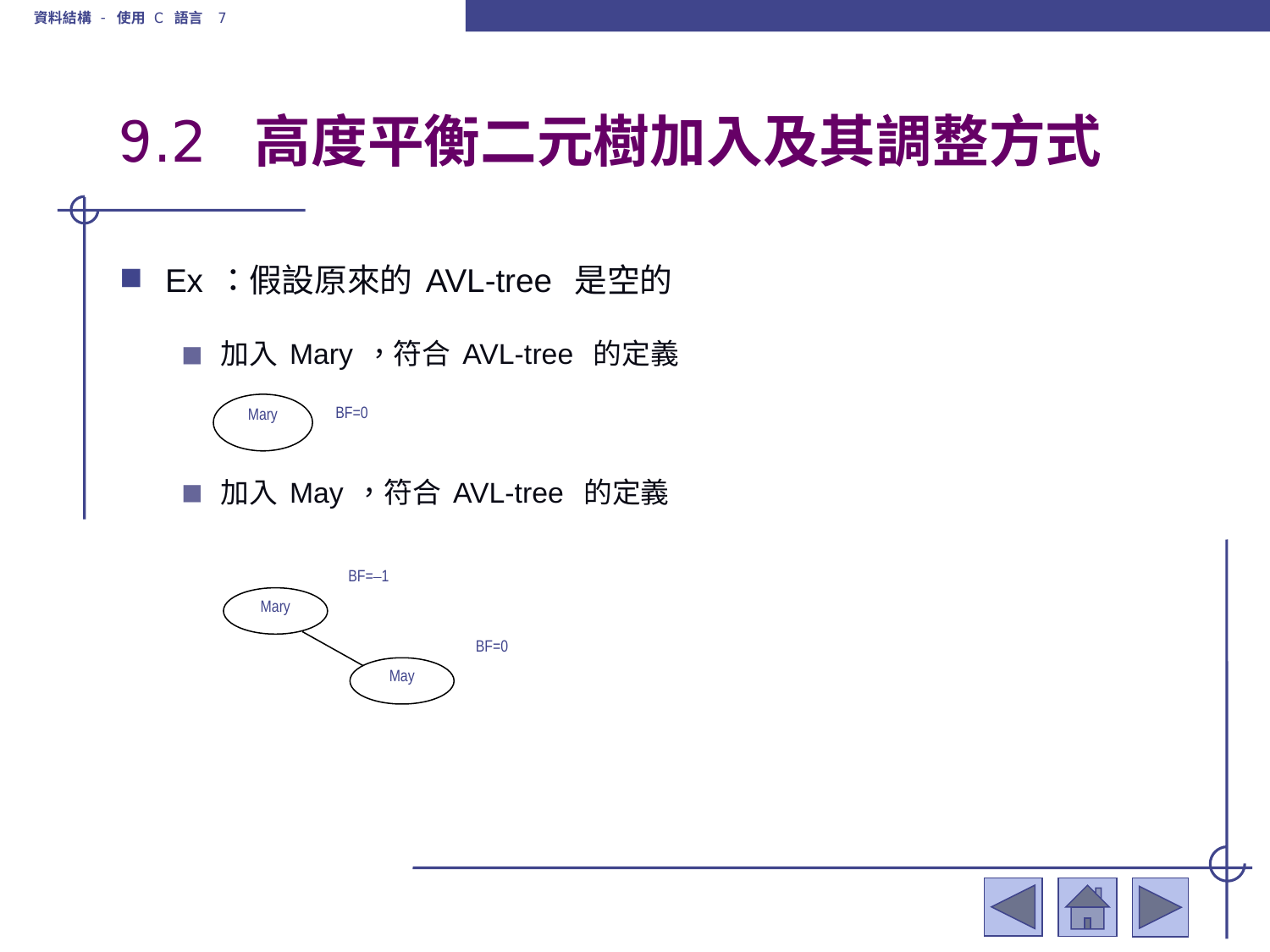

資料結構 - 使用 C 語言   7
# 9.2  高度平衡二元樹加入及其調整方式
Ex：假設原來的AVL-tree 是空的
加入Mary，符合AVL-tree 的定義

加入May，符合AVL-tree 的定義
Mary
BF=0
BF=–1
Mary

BF=0
May